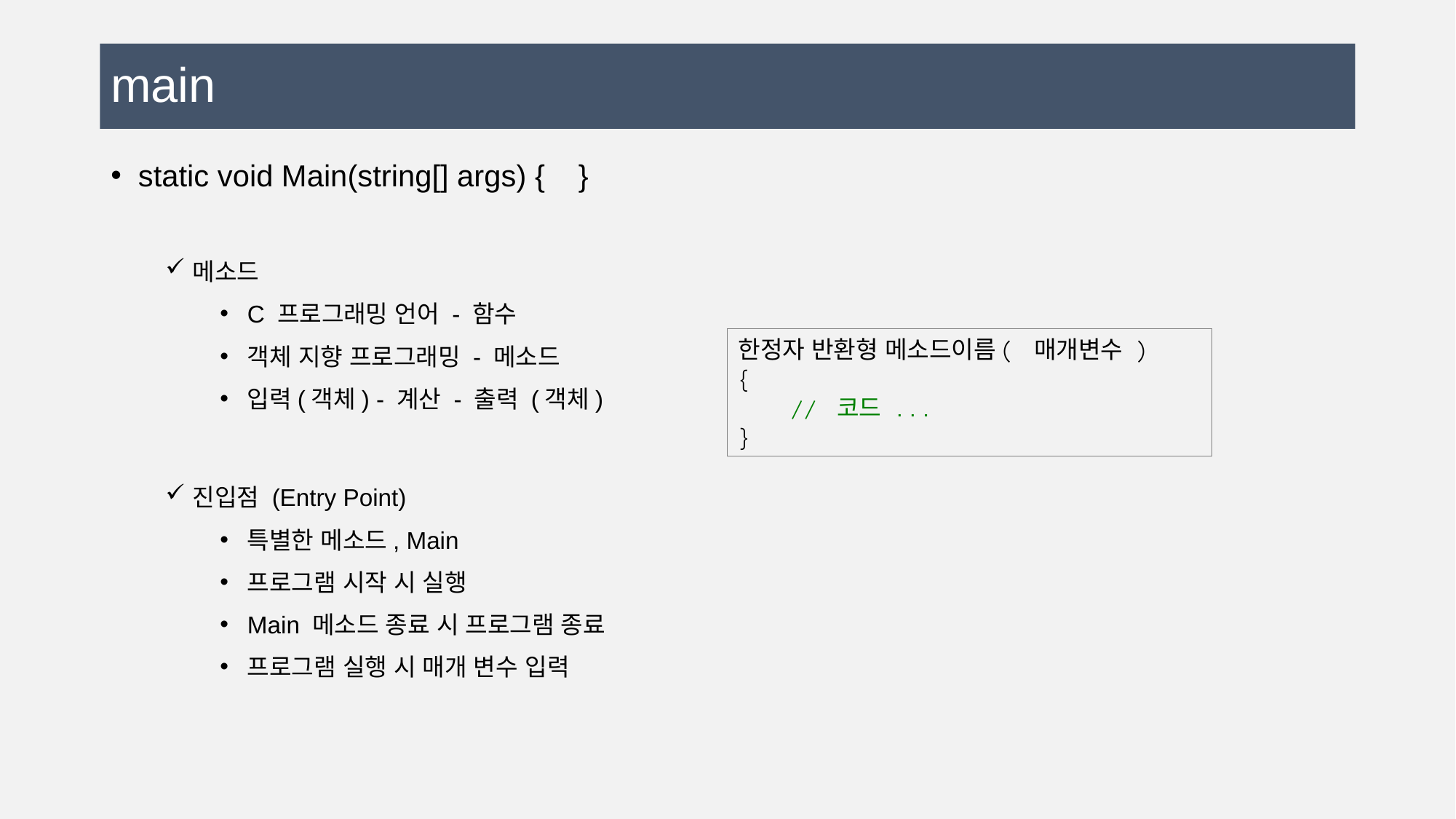

# main
static void Main(string[] args) {    }

메소드
C 프로그래밍 언어 - 함수
객체 지향 프로그래밍 - 메소드
입력(객체) - 계산 - 출력 (객체)

진입점 (Entry Point)
특별한 메소드, Main
프로그램 시작 시 실행
Main 메소드 종료 시 프로그램 종료
프로그램 실행 시 매개 변수 입력
한정자 반환형 메소드이름( 매개변수 )
{
    // 코드 ...
}